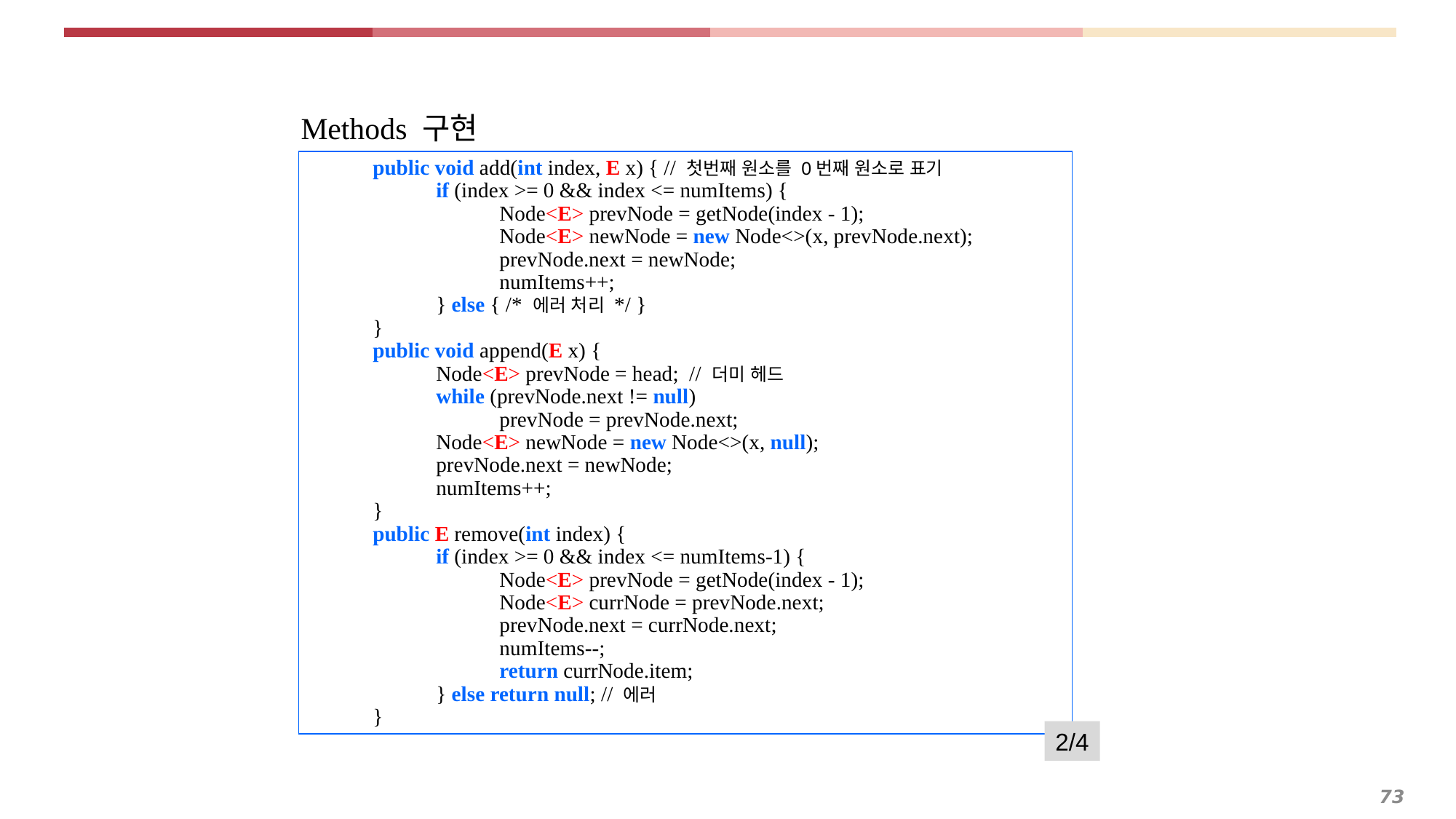

Methods 구현
            public void add(int index, E x) { // 첫번째 원소를 0번째 원소로 표기
                        if (index >= 0 && index <= numItems) {
                                    Node<E> prevNode = getNode(index - 1);
                                    Node<E> newNode = new Node<>(x, prevNode.next);
                                    prevNode.next = newNode;
                                    numItems++;
                        } else { /* 에러 처리 */ }
            }
            public void append(E x) {
                        Node<E> prevNode = head;  // 더미 헤드
                        while (prevNode.next != null)
                                    prevNode = prevNode.next;
                        Node<E> newNode = new Node<>(x, null);
                        prevNode.next = newNode;
                        numItems++;
            }
            public E remove(int index) {
                        if (index >= 0 && index <= numItems-1) {
                                    Node<E> prevNode = getNode(index - 1);
                                    Node<E> currNode = prevNode.next;
                                    prevNode.next = currNode.next;
                                    numItems--;
                                    return currNode.item;
                        } else return null; // 에러
            }
2/4